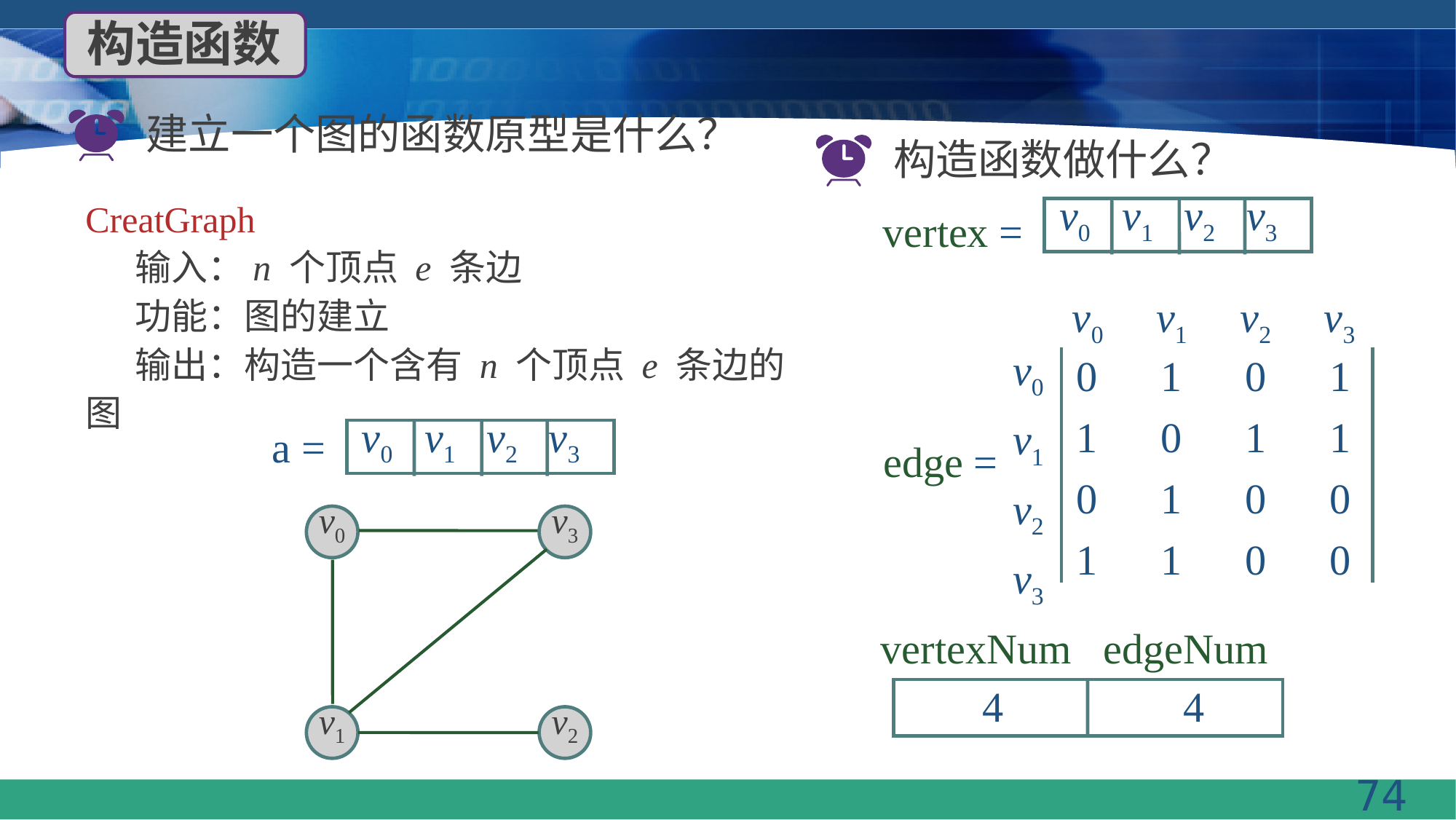

构造函数

建立一个图的函数原型是什么？

构造函数做什么？

CreatGraph
     输入：n 个顶点 e 条边
     功能：图的建立
     输出：构造一个含有 n 个顶点 e 条边的图
v0   v1     v2     v3

vertex =
v0     v1     v2     v3
v0
v1
v2
v3
0      1      0      1
1      0      1      1
0      1      0      0
1      1      0      0

edge =
a =
v0   v1     v2     v3

v0
v3

v1
v2

vertexNum   edgeNum
       4                 4